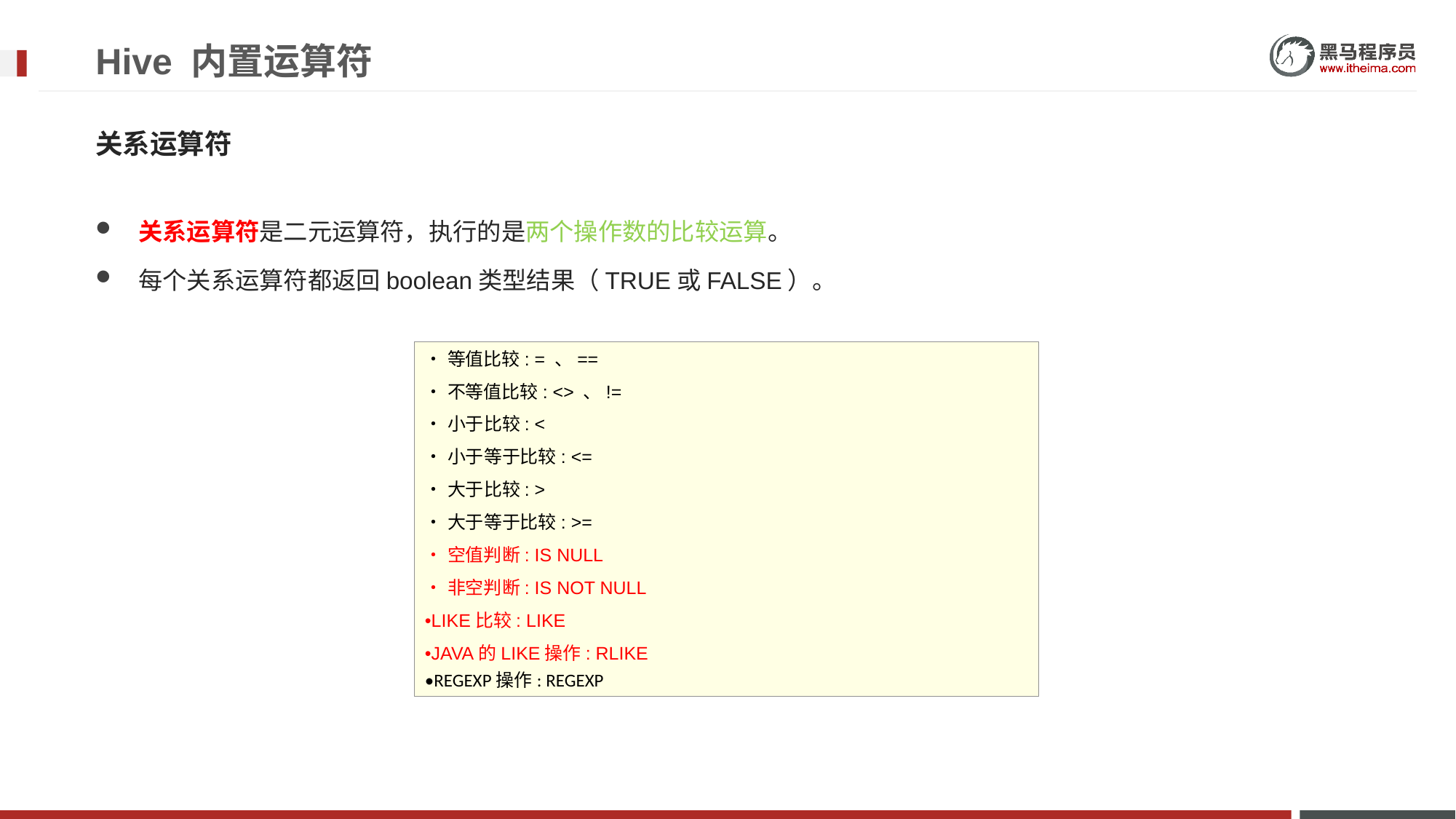

# Hive 内置运算符
关系运算符
关系运算符是二元运算符，执行的是两个操作数的比较运算。
每个关系运算符都返回boolean类型结果（TRUE或FALSE）。

•等值比较: = 、==
•不等值比较: <> 、!=
•小于比较: <
•小于等于比较: <=
•大于比较: >
•大于等于比较: >=
•空值判断: IS NULL
•非空判断: IS NOT NULL
•LIKE比较: LIKE
•JAVA的LIKE操作: RLIKE
•REGEXP操作: REGEXP